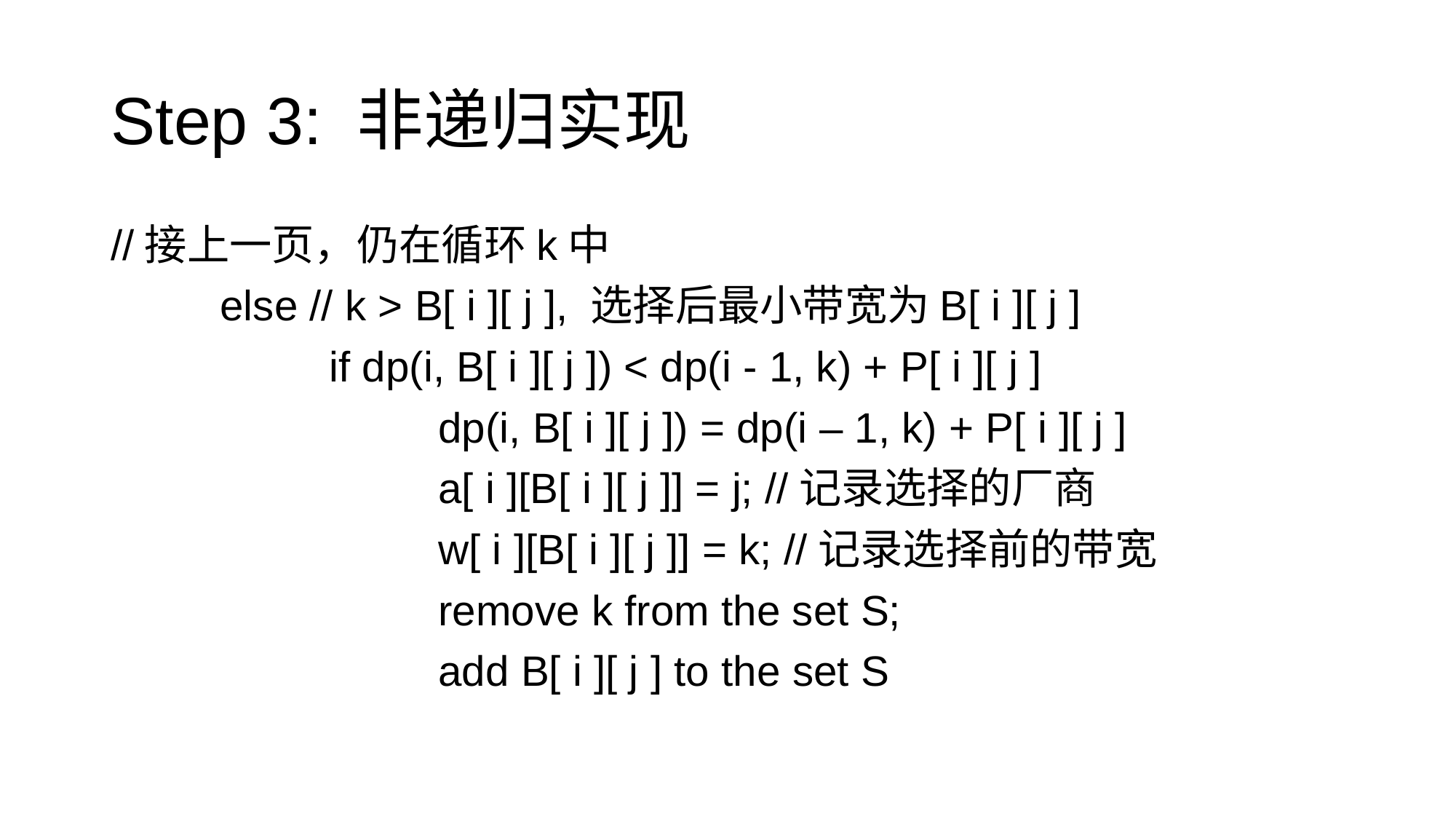

# Step 3: 非递归实现
//接上一页，仍在循环k中
	else // k > B[ i ][ j ], 选择后最小带宽为B[ i ][ j ]
		if dp(i, B[ i ][ j ]) < dp(i - 1, k) + P[ i ][ j ]
			dp(i, B[ i ][ j ]) = dp(i – 1, k) + P[ i ][ j ]
			a[ i ][B[ i ][ j ]] = j; //记录选择的厂商
			w[ i ][B[ i ][ j ]] = k; //记录选择前的带宽
			remove k from the set S;
			add B[ i ][ j ] to the set S